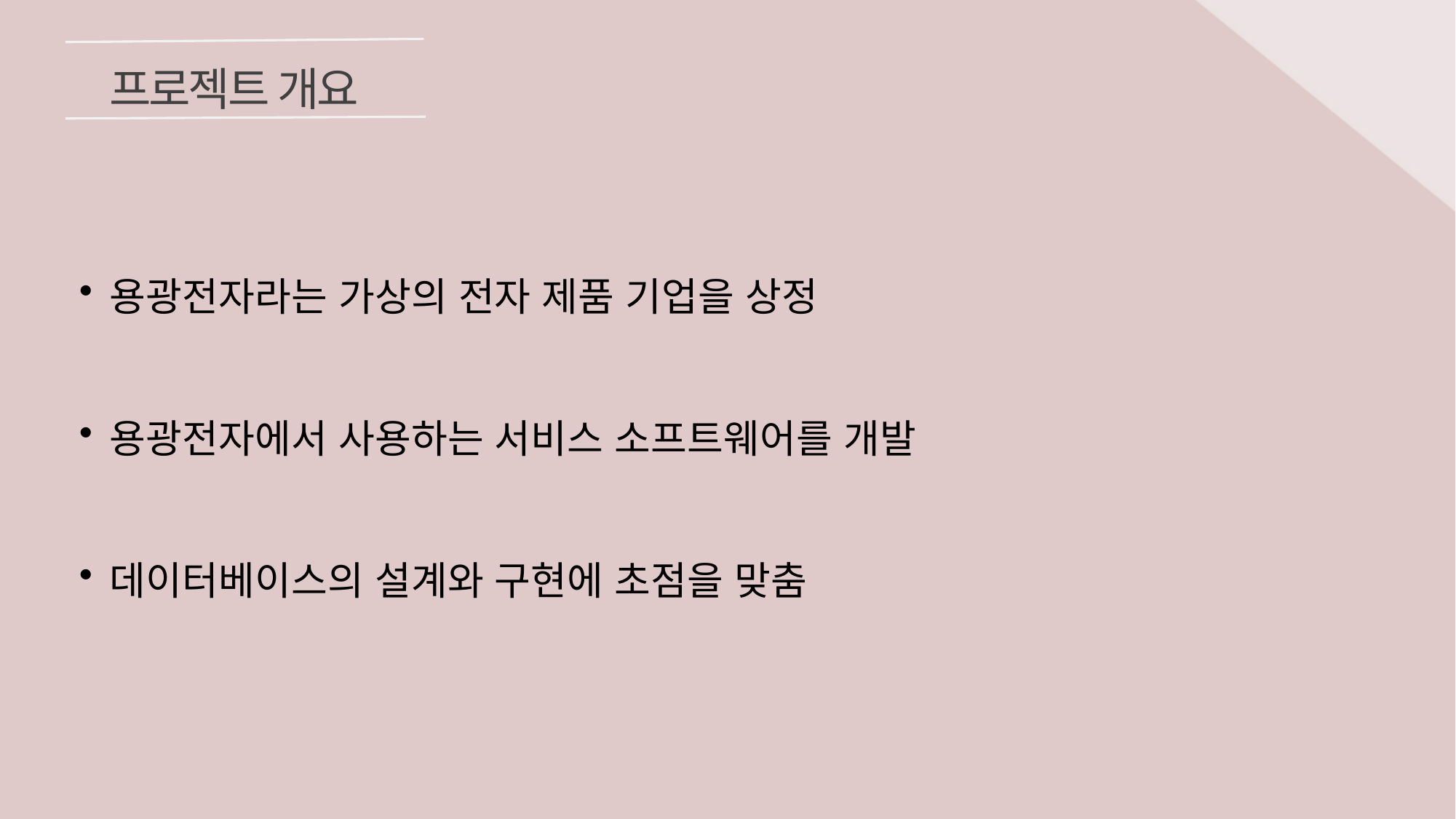

프로젝트 개요
용광전자라는 가상의 전자 제품 기업을 상정

용광전자에서 사용하는 서비스 소프트웨어를 개발

데이터베이스의 설계와 구현에 초점을 맞춤